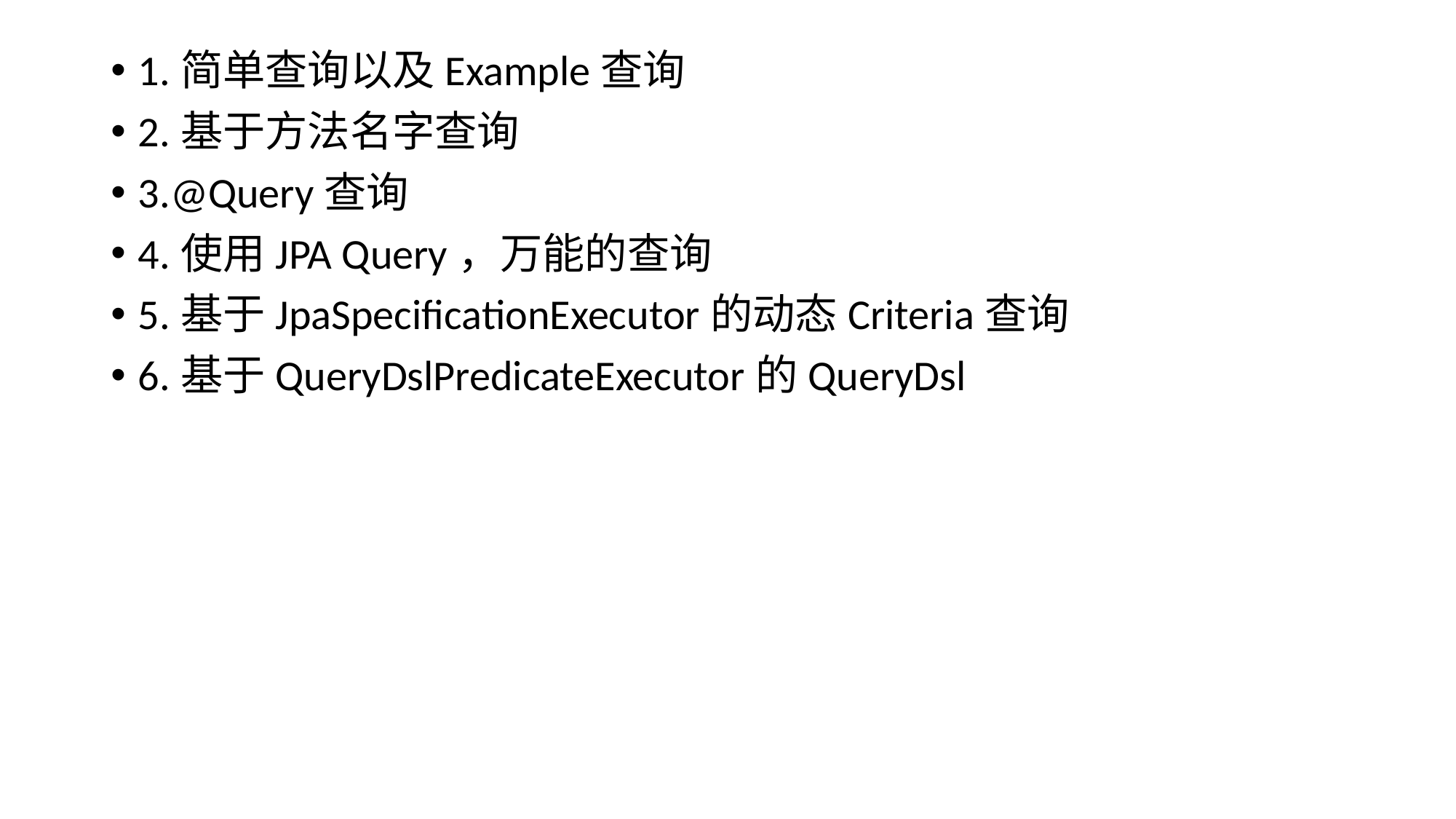

# 1.简单查询以及Example查询
2.基于方法名字查询
3.@Query查询
4.使用JPA Query，万能的查询
5.基于JpaSpecificationExecutor的动态Criteria查询
6.基于QueryDslPredicateExecutor的QueryDsl